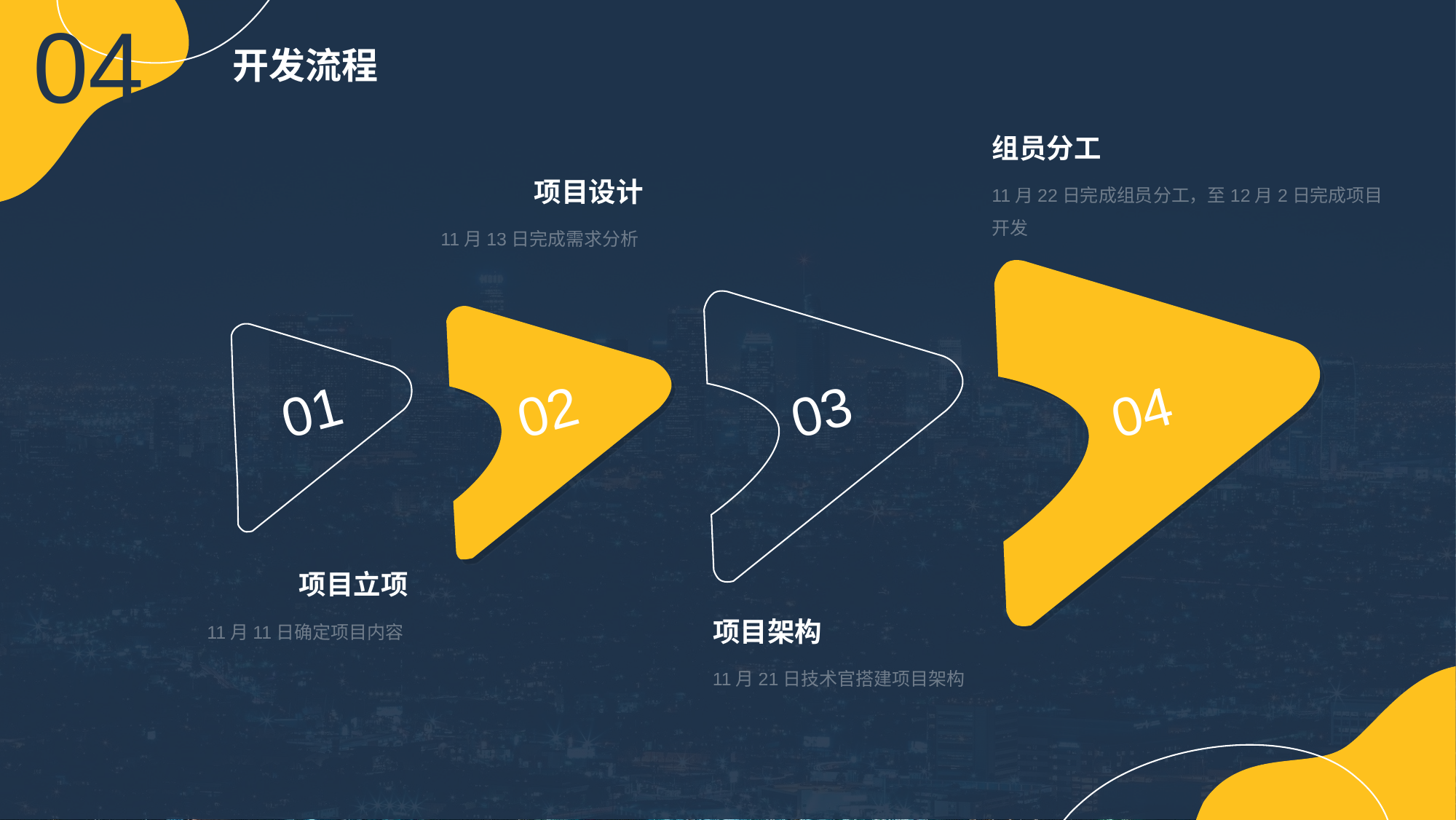

04
开发流程
组员分工
11月22日完成组员分工，至12月2日完成项目开发
项目设计
11月13日完成需求分析
04
03
02
01
项目立项
11月11日确定项目内容
项目架构
11月21日技术官搭建项目架构